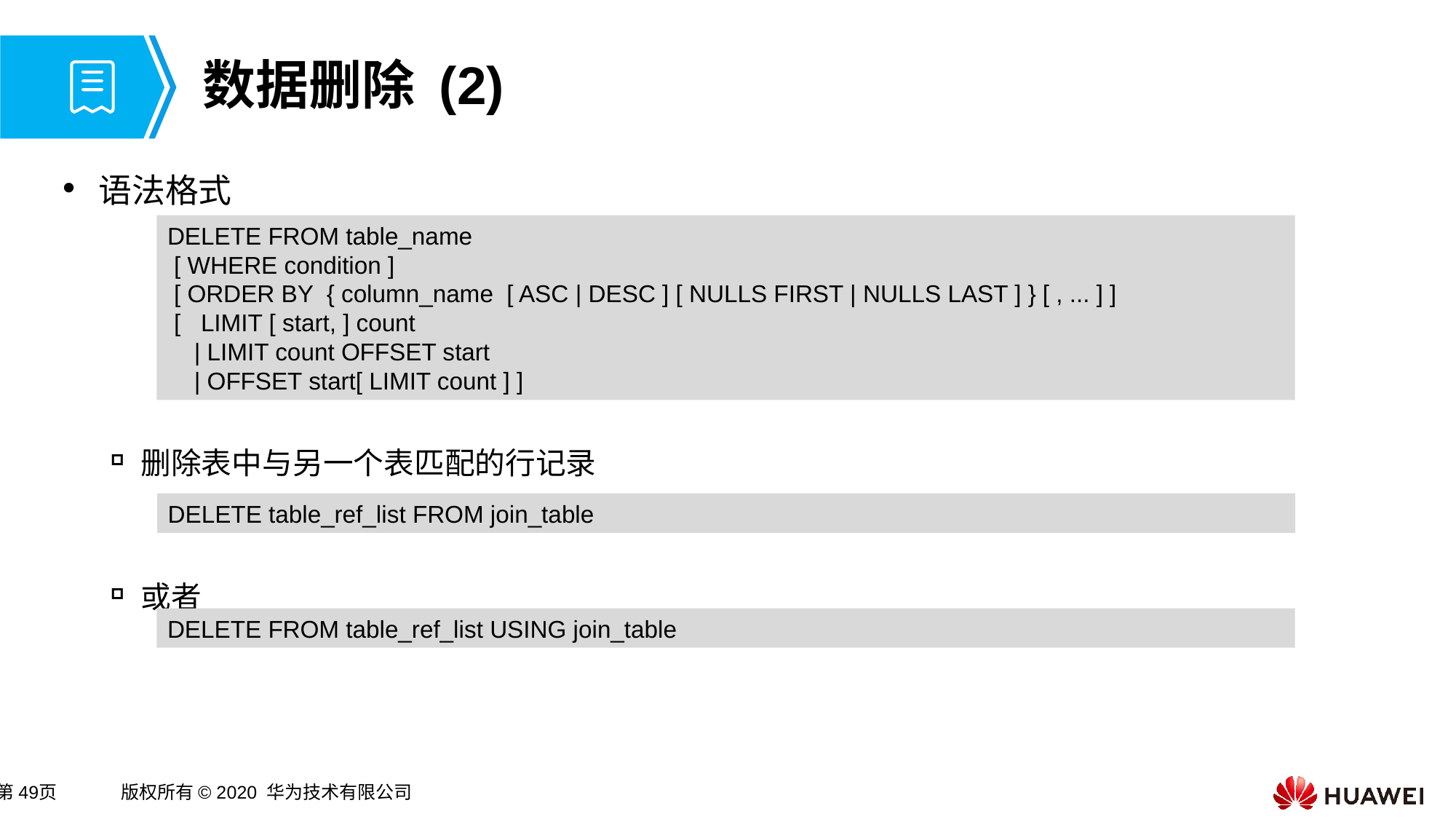

# 数据删除 (2)
语法格式

删除表中与另一个表匹配的行记录

或者

DELETE FROM table_name
 [ WHERE condition ]
 [ ORDER BY  { column_name  [ ASC | DESC ] [ NULLS FIRST | NULLS LAST ] } [ , ... ] ]
 [   LIMIT [ start, ] count
    | LIMIT count OFFSET start
    | OFFSET start[ LIMIT count ] ]
DELETE table_ref_list FROM join_table
DELETE FROM table_ref_list USING join_table